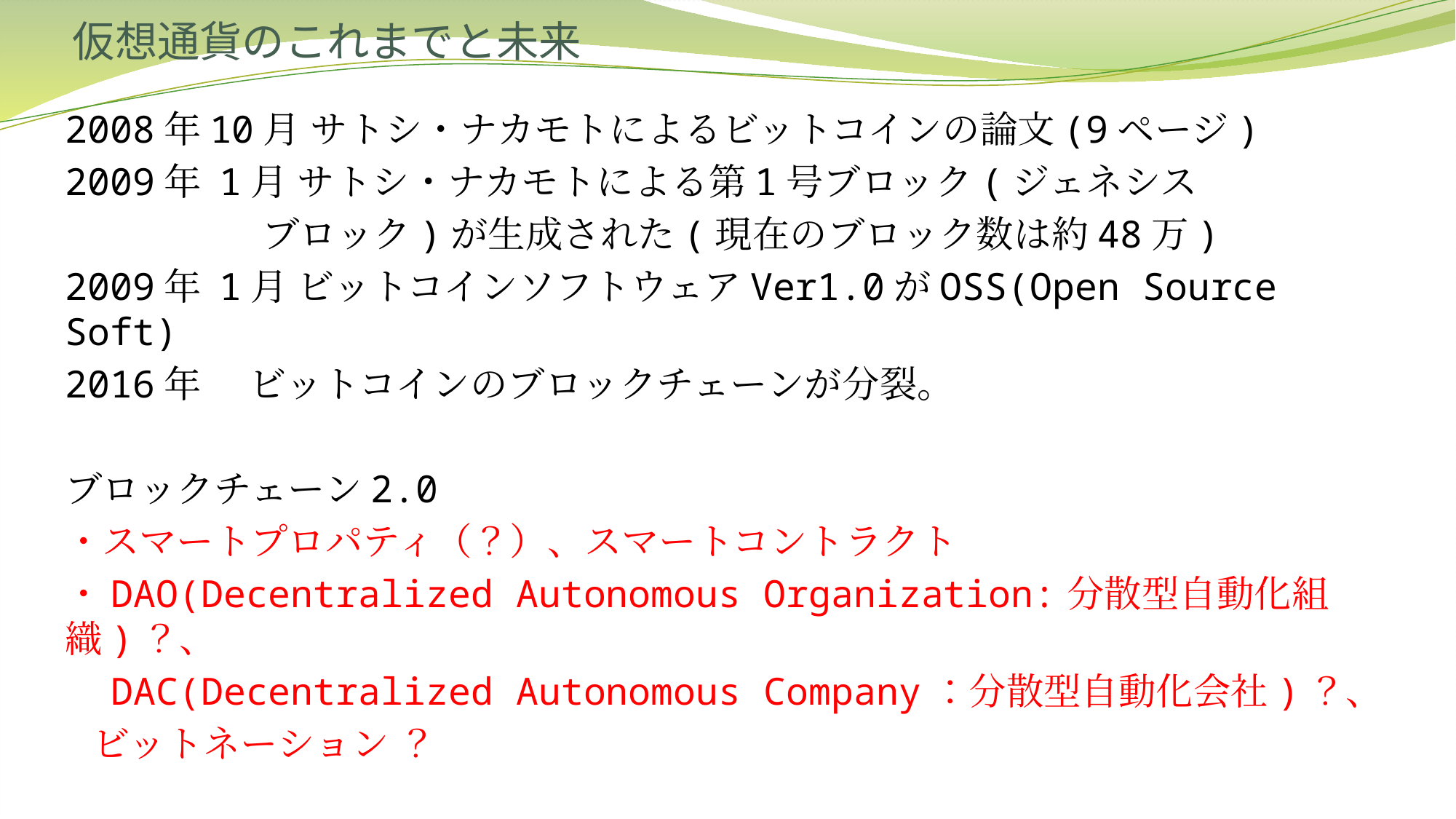

# 仮想通貨のこれまでと未来
2008年10月 サトシ・ナカモトによるビットコインの論文(9ページ)
2009年 1月 サトシ・ナカモトによる第1号ブロック(ジェネシス
　　　　　 ブロック)が生成された(現在のブロック数は約48万)
2009年 1月 ビットコインソフトウェアVer1.0がOSS(Open Source Soft)
2016年     ビットコインのブロックチェーンが分裂。

ブロックチェーン2.0
・スマートプロパティ（？）、スマートコントラクト
・DAO(Decentralized Autonomous Organization:分散型自動化組織)？、
　DAC(Decentralized Autonomous Company：分散型自動化会社)？、
  ビットネーション ？